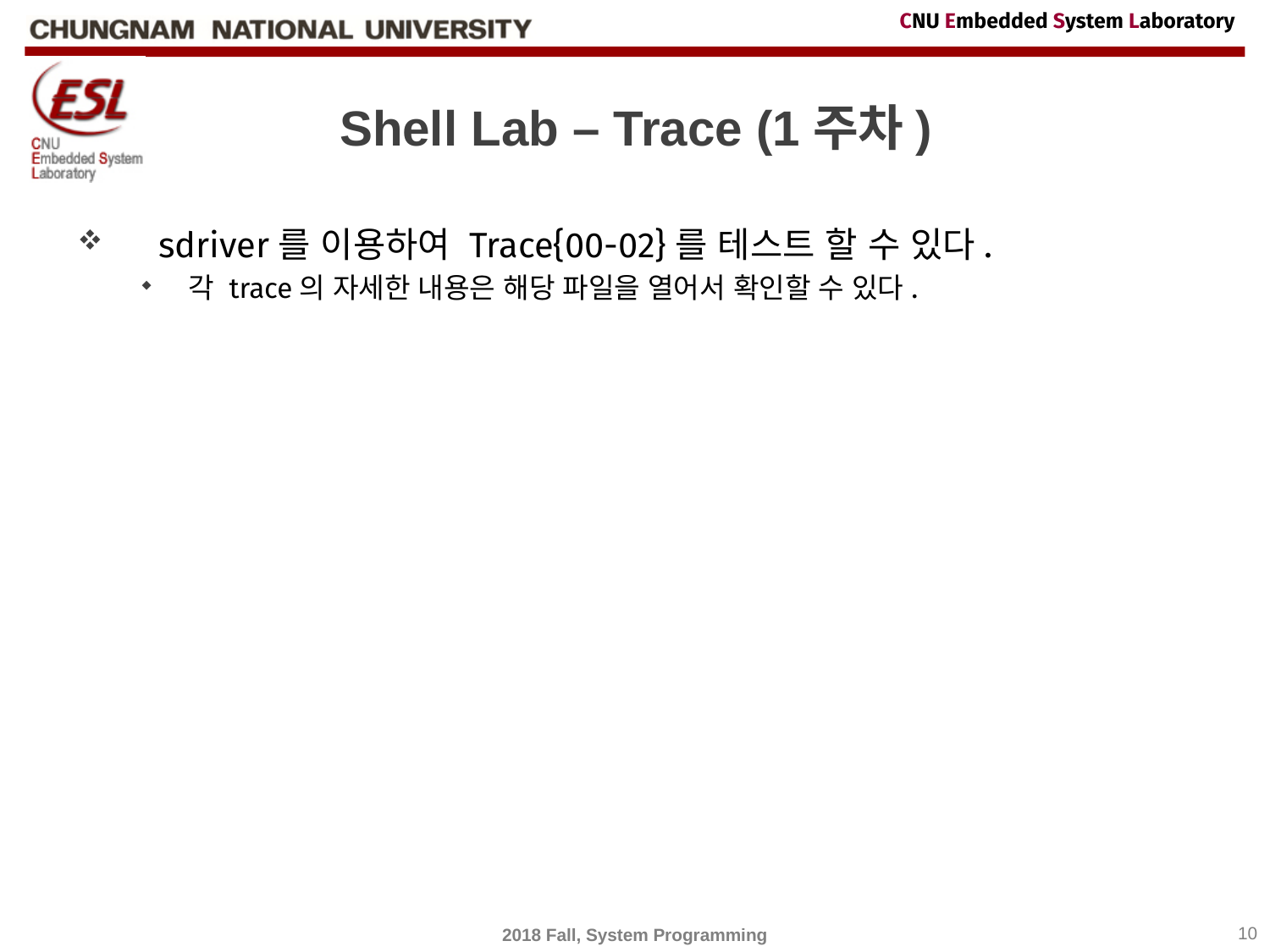

# Shell Lab – Trace (1주차)
 sdriver를 이용하여 Trace{00-02}를 테스트 할 수 있다.
각 trace의 자세한 내용은 해당 파일을 열어서 확인할 수 있다.

2018 Fall, System Programming
10